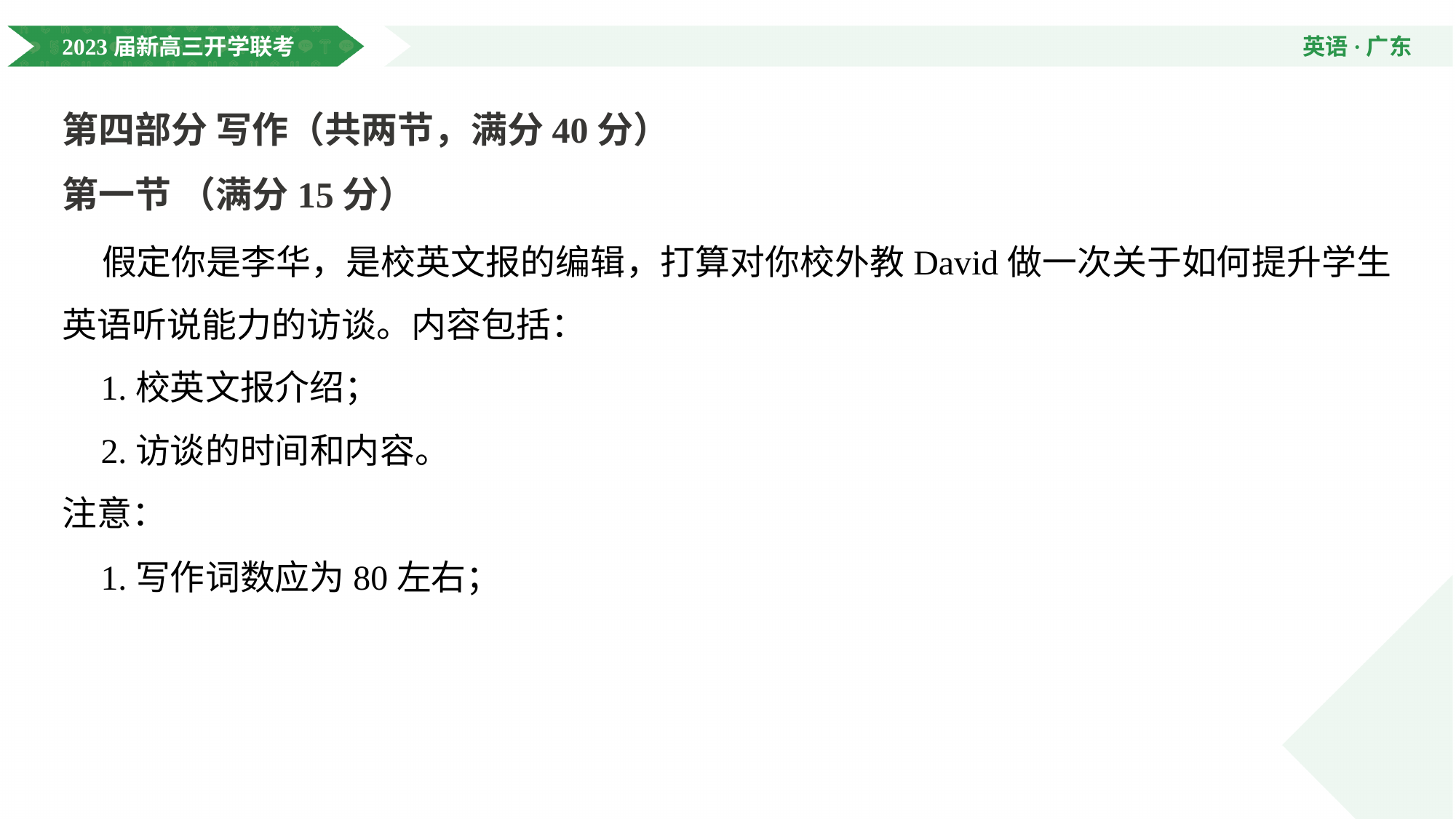

第四部分 写作（共两节，满分40分）
第一节 （满分15分）
    假定你是李华，是校英文报的编辑，打算对你校外教David做一次关于如何提升学生英语听说能力的访谈。内容包括：
    1.校英文报介绍；
    2.访谈的时间和内容。
注意：
    1.写作词数应为80左右；